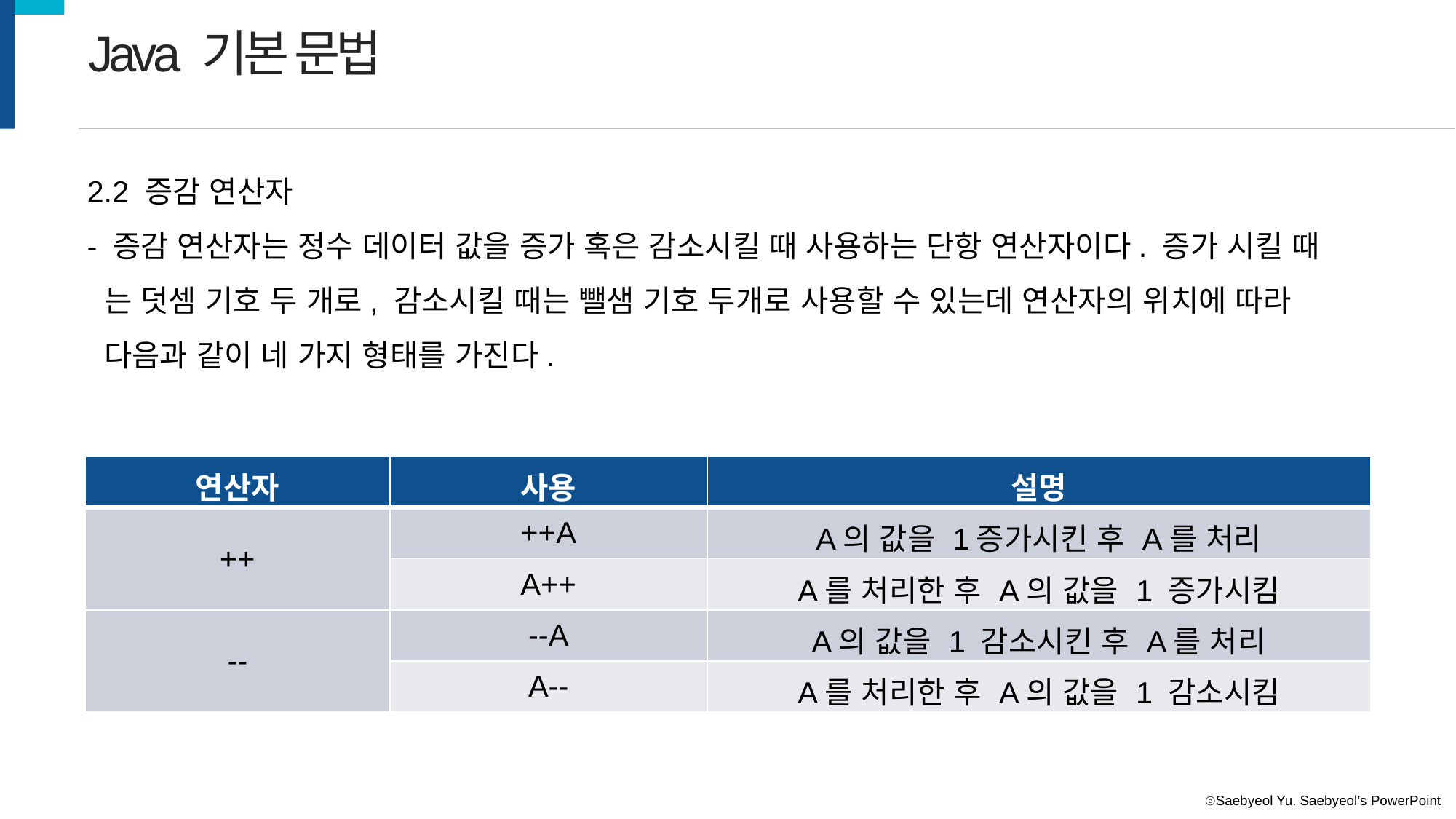

Java 기본 문법
2.2 증감 연산자
- 증감 연산자는 정수 데이터 값을 증가 혹은 감소시킬 때 사용하는 단항 연산자이다. 증가 시킬 때
  는 덧셈 기호 두 개로, 감소시킬 때는 뺄샘 기호 두개로 사용할 수 있는데 연산자의 위치에 따라
  다음과 같이 네 가지 형태를 가진다.
| 연산자 | 사용 | 설명 |
| --- | --- | --- |
| ++ | ++A | A의 값을 1증가시킨 후 A를 처리 |
|  | A++ | A를 처리한 후 A의 값을 1 증가시킴 |
| -- | --A | A의 값을 1 감소시킨 후 A를 처리 |
|  | A-- | A를 처리한 후 A의 값을 1 감소시킴 |